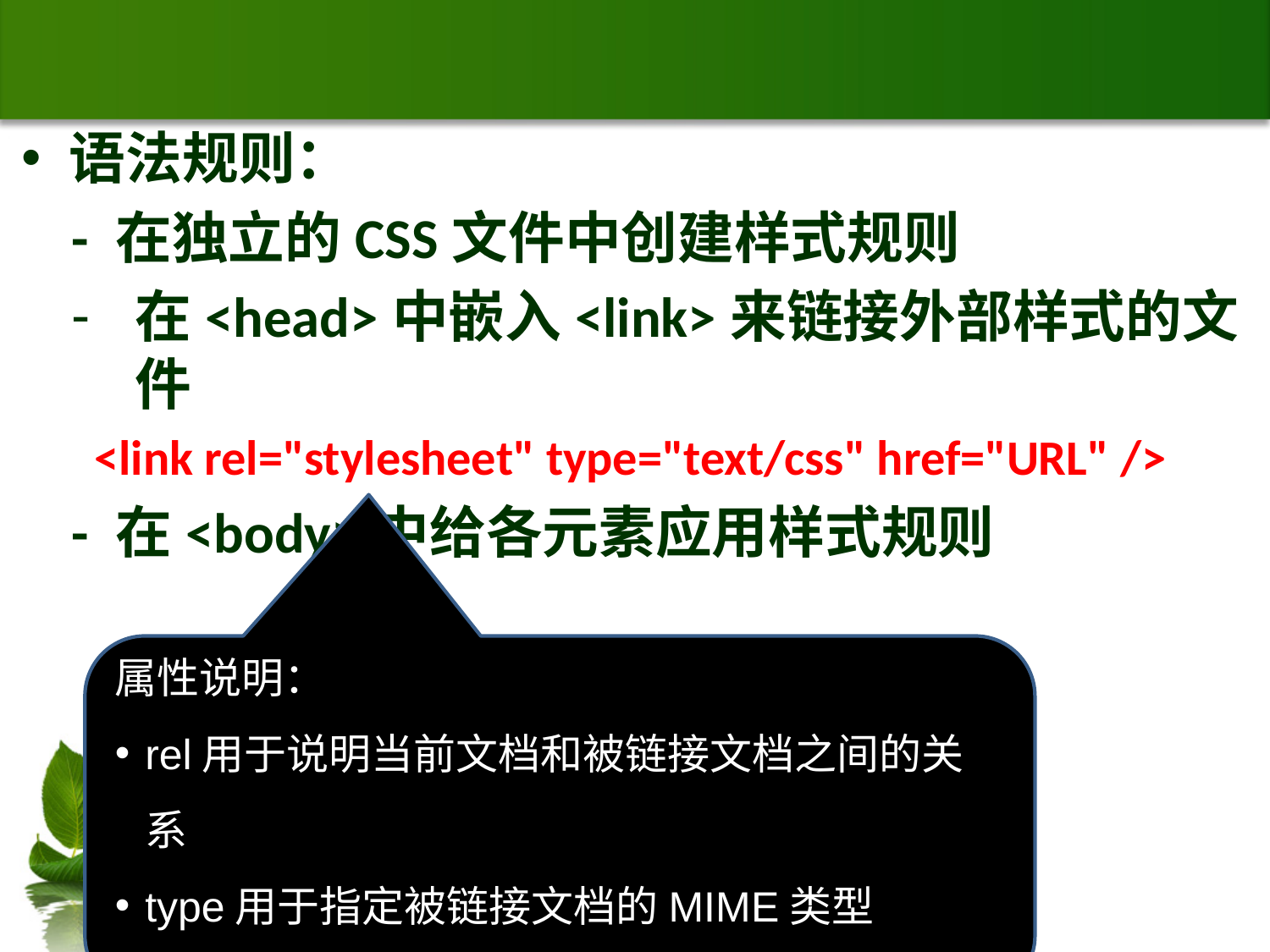

#
语法规则：
- 在独立的CSS文件中创建样式规则
在<head>中嵌入<link>来链接外部样式的文件
<link rel="stylesheet" type="text/css" href="URL" />
- 在<body>中给各元素应用样式规则

属性说明：
rel用于说明当前文档和被链接文档之间的关系
type用于指定被链接文档的MIME类型
href用于指定被链接文档的URL地址